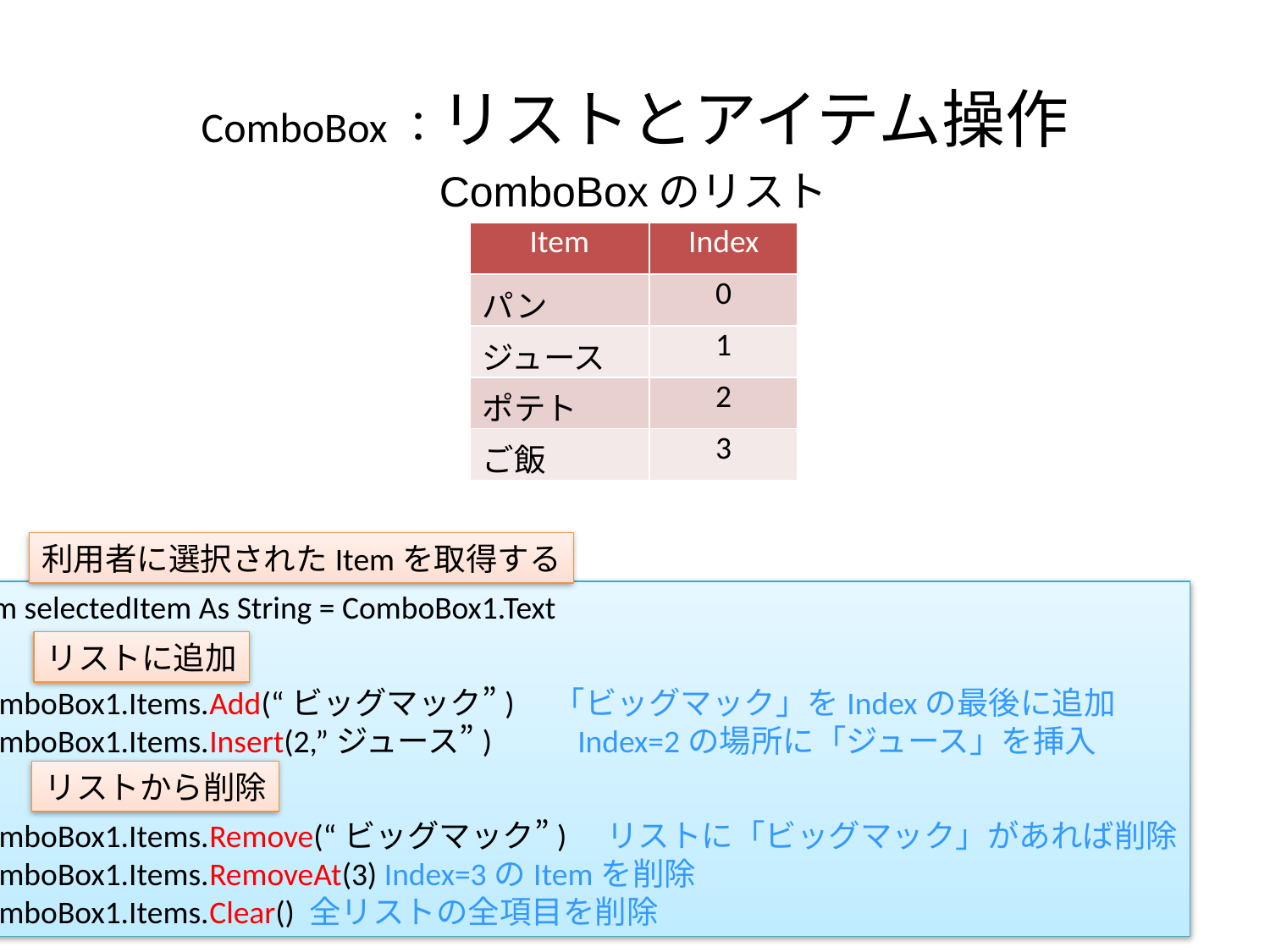

# ComboBox：リストとアイテム操作
ComboBoxのリスト
| Item | Index |
| --- | --- |
| パン | 0 |
| ジュース | 1 |
| ポテト | 2 |
| ご飯 | 3 |
利用者に選択されたItemを取得する
Dim selectedItem As String = ComboBox1.Text

ComboBox1.Items.Add(“ビッグマック”)　「ビッグマック」をIndexの最後に追加
ComboBox1.Items.Insert(2,”ジュース”) 　　Index=2の場所に「ジュース」を挿入

ComboBox1.Items.Remove(“ビッグマック”)　リストに「ビッグマック」があれば削除
ComboBox1.Items.RemoveAt(3) Index=3のItemを削除
ComboBox1.Items.Clear() 全リストの全項目を削除
リストに追加
リストから削除